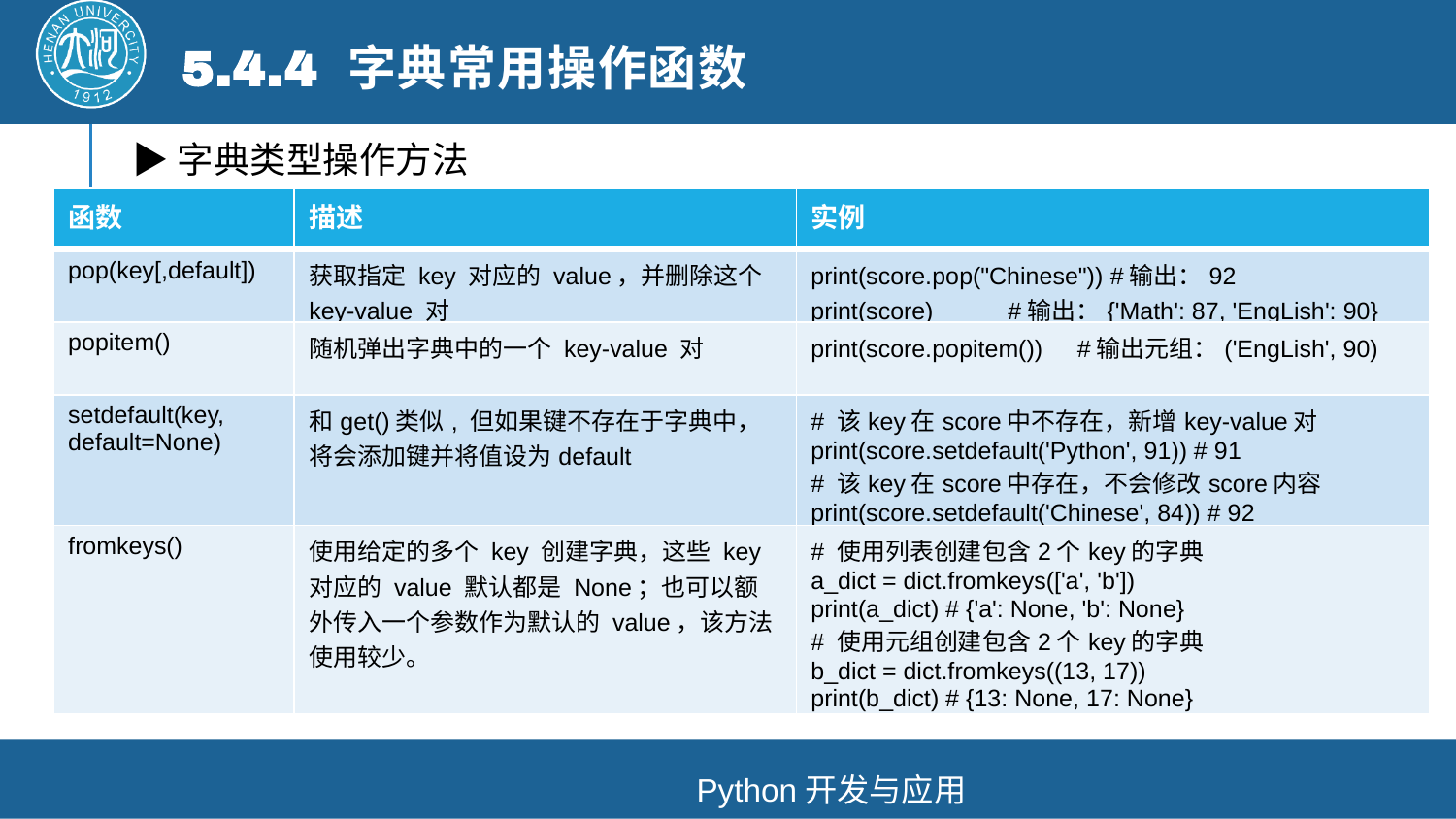

5.4.4 字典常用操作函数
▶字典类型操作方法
| 函数 | 描述 | 实例 |
| --- | --- | --- |
| pop(key[,default]) | 获取指定 key 对应的 value，并删除这个 key-value 对 | print(score.pop("Chinese")) #输出：92 print(score) #输出：{'Math': 87, 'EngLish': 90} |
| popitem() | 随机弹出字典中的一个 key-value 对 | print(score.popitem()) #输出元组：('EngLish', 90) |
| setdefault(key, default=None) | 和get()类似, 但如果键不存在于字典中，将会添加键并将值设为default | # 该key在score中不存在，新增key-value对 print(score.setdefault('Python', 91)) # 91 # 该key在score中存在，不会修改score内容 print(score.setdefault('Chinese', 84)) # 92 |
| fromkeys() | 使用给定的多个 key 创建字典，这些 key 对应的 value 默认都是 None；也可以额外传入一个参数作为默认的 value，该方法使用较少。 | # 使用列表创建包含2个key的字典 a\_dict = dict.fromkeys(['a', 'b']) print(a\_dict) # {'a': None, 'b': None} # 使用元组创建包含2个key的字典 b\_dict = dict.fromkeys((13, 17)) print(b\_dict) # {13: None, 17: None} |

Python开发与应用
27